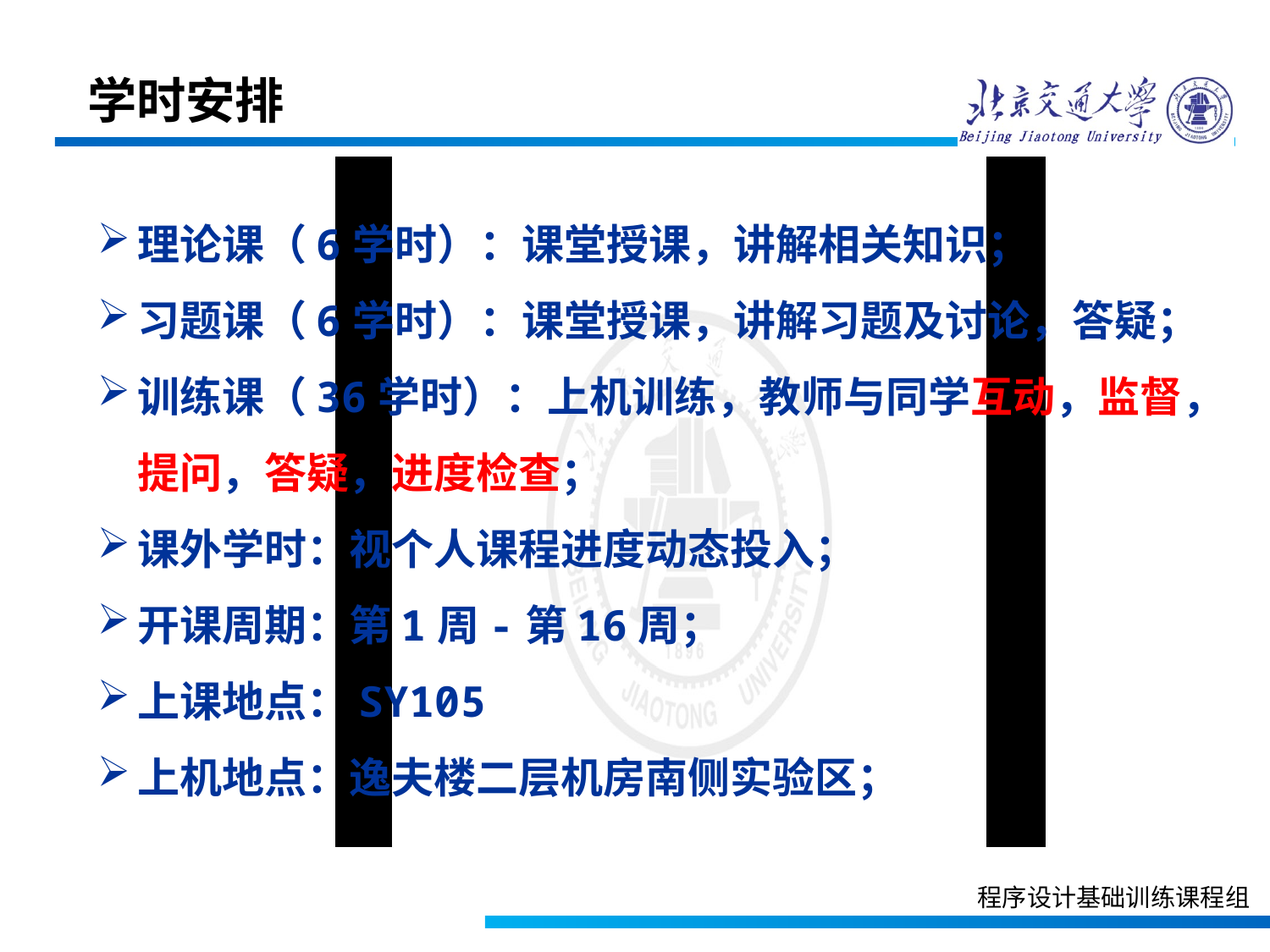

学时安排
理论课（6学时）：课堂授课，讲解相关知识；
习题课（6学时）：课堂授课，讲解习题及讨论，答疑；
训练课（36学时）：上机训练，教师与同学互动，监督，提问，答疑，进度检查；
课外学时：视个人课程进度动态投入；
开课周期：第1周-第16周；
上课地点：SY105
上机地点：逸夫楼二层机房南侧实验区；
程序设计基础训练课程组